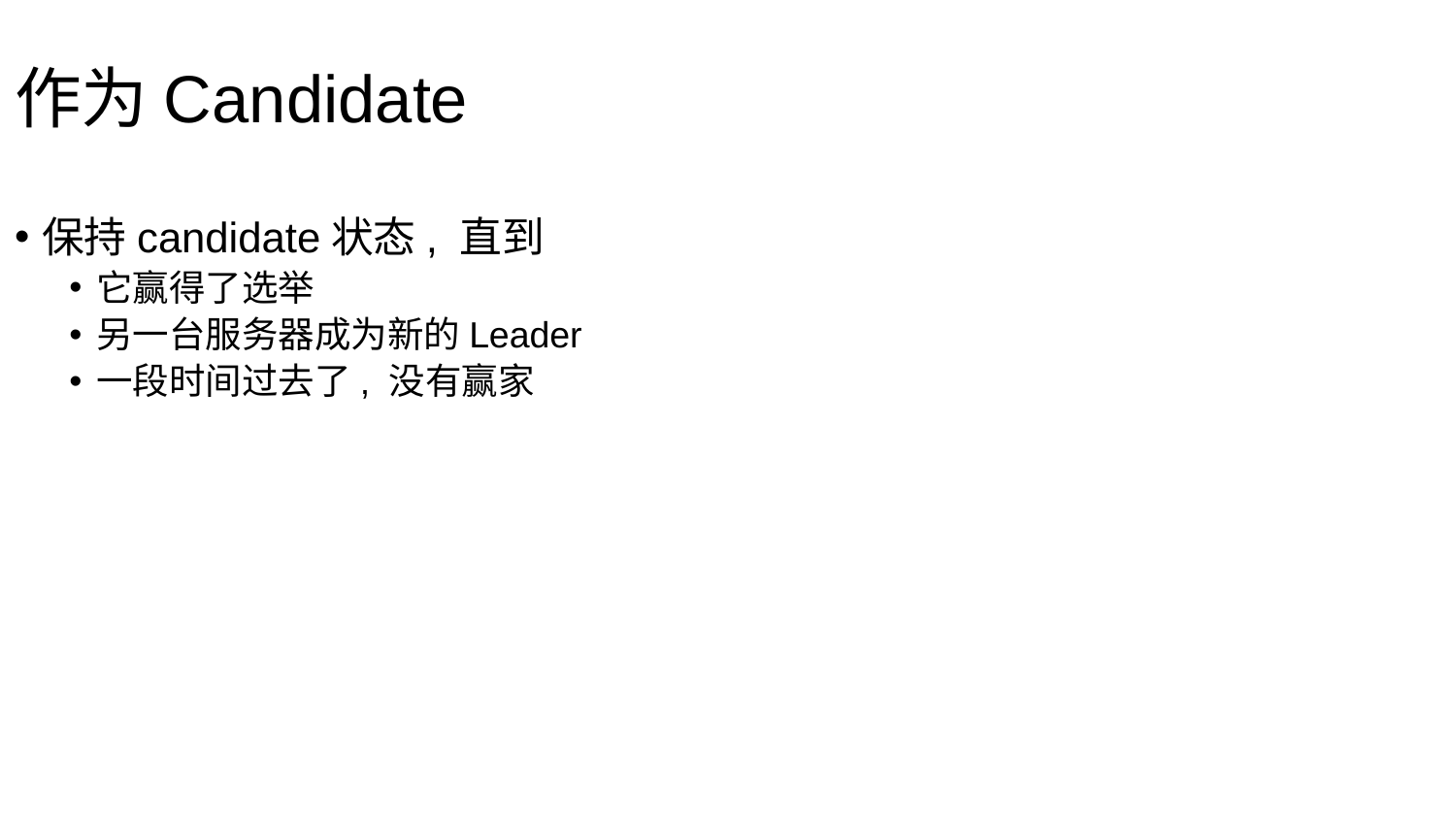

作为Candidate
保持candidate状态, 直到
它赢得了选举
另一台服务器成为新的Leader
一段时间过去了, 没有赢家